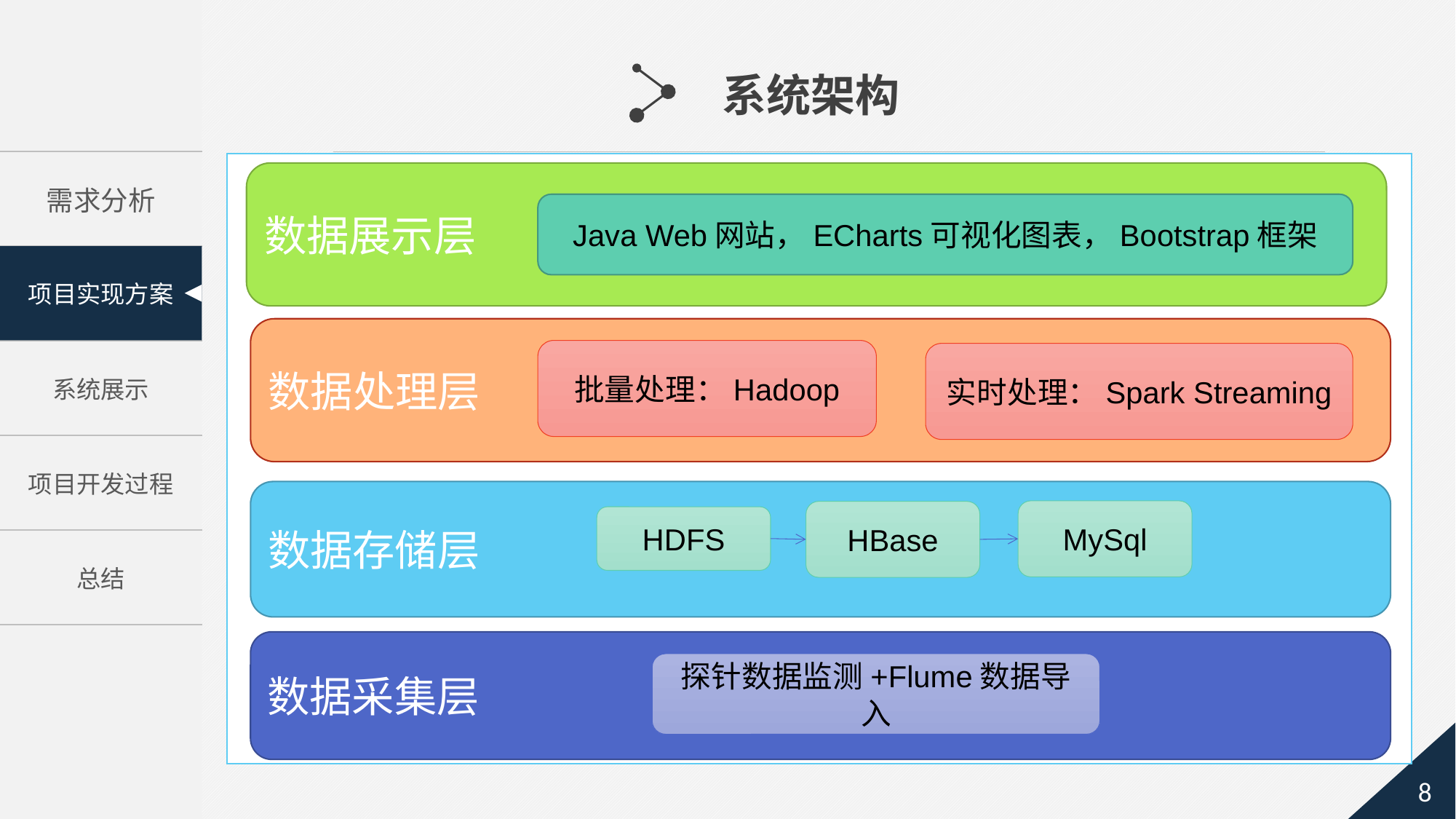

系统架构

数据展示层
Java Web网站，ECharts可视化图表，Bootstrap框架
数据处理层
批量处理：Hadoop
实时处理：Spark Streaming
数据存储层
MySql
HBase
HDFS
数据采集层
探针数据监测+Flume数据导入